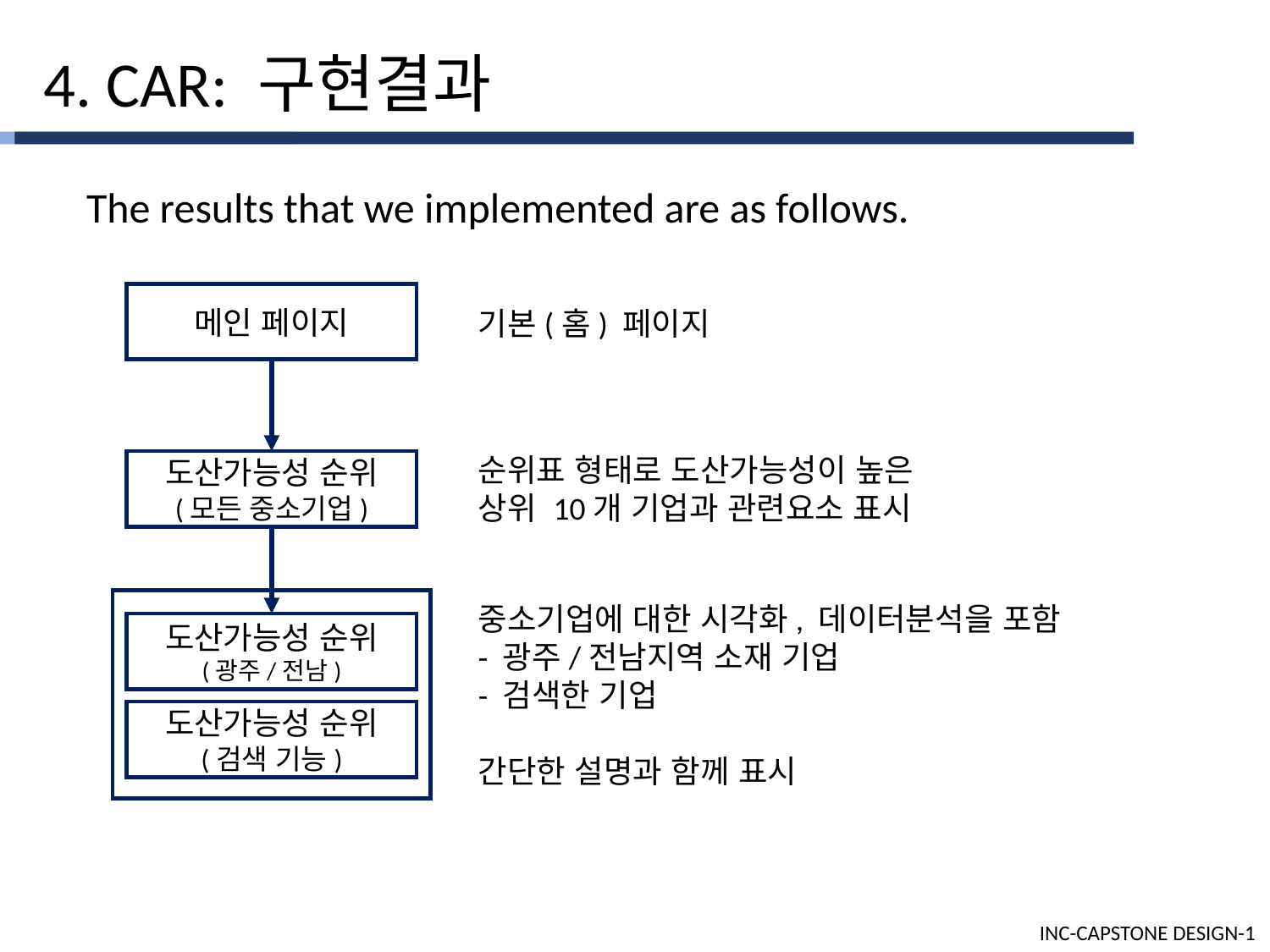

4. CAR: 구현결과
The results that we implemented are as follows.
메인 페이지
기본(홈) 페이지
순위표 형태로 도산가능성이 높은
상위 10개 기업과 관련요소 표시
도산가능성 순위
(모든 중소기업)

중소기업에 대한 시각화, 데이터분석을 포함
- 광주/전남지역 소재 기업
- 검색한 기업

간단한 설명과 함께 표시
도산가능성 순위
(광주/전남)
도산가능성 순위
(검색 기능)